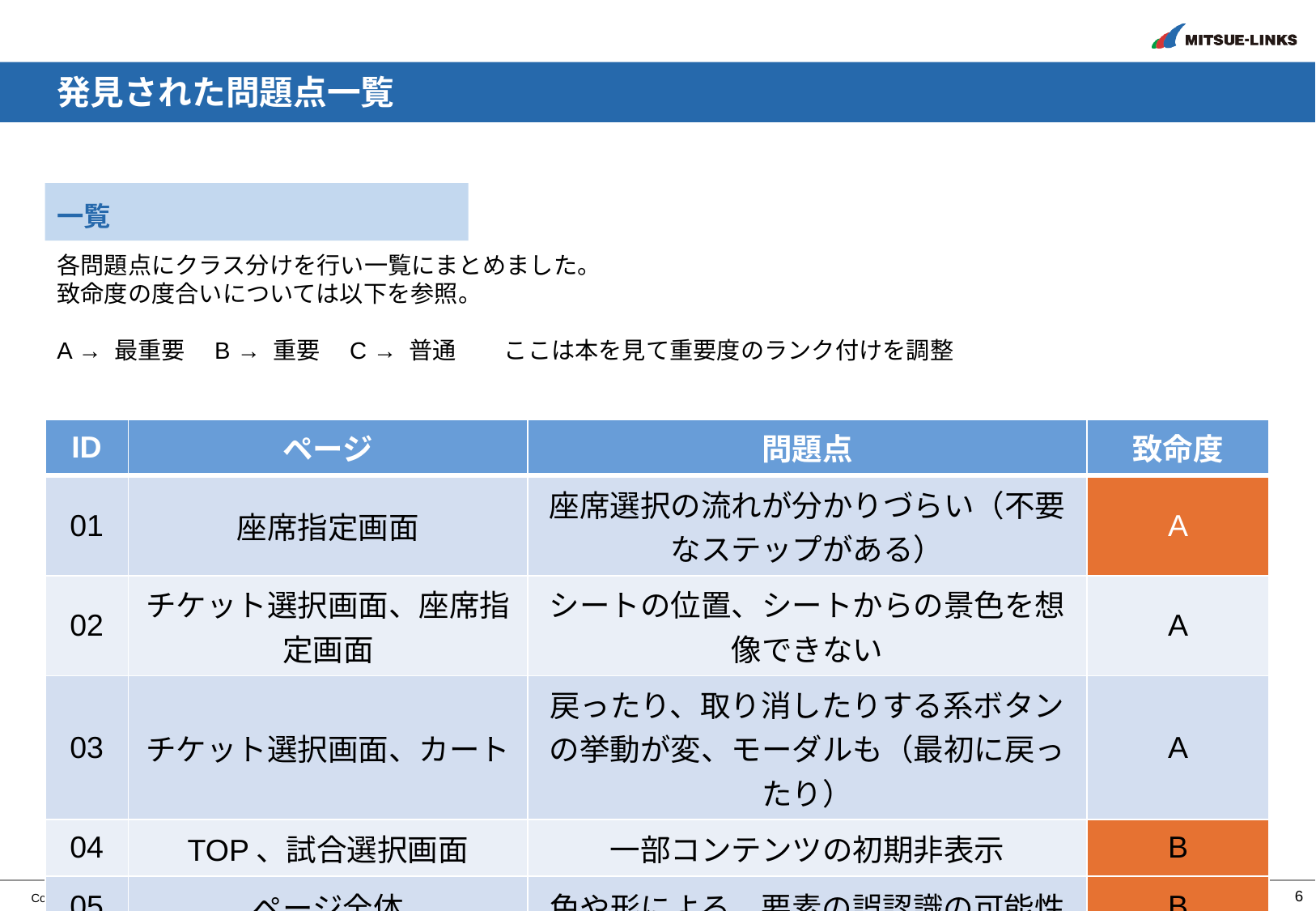

発見された問題点一覧

一覧
各問題点にクラス分けを行い一覧にまとめました。
致命度の度合いについては以下を参照。
A → 最重要　B → 重要　C → 普通　　ここは本を見て重要度のランク付けを調整

| ID | ページ | 問題点 | 致命度 |
| --- | --- | --- | --- |
| 01 | 座席指定画面 | 座席選択の流れが分かりづらい（不要なステップがある） | A |
| 02 | チケット選択画面、座席指定画面 | シートの位置、シートからの景色を想像できない | A |
| 03 | チケット選択画面、カート | 戻ったり、取り消したりする系ボタンの挙動が変、モーダルも（最初に戻ったり） | A |
| 04 | TOP、試合選択画面 | 一部コンテンツの初期非表示 | B |
| 05 | ページ全体 | 色や形による、要素の誤認識の可能性 | B |